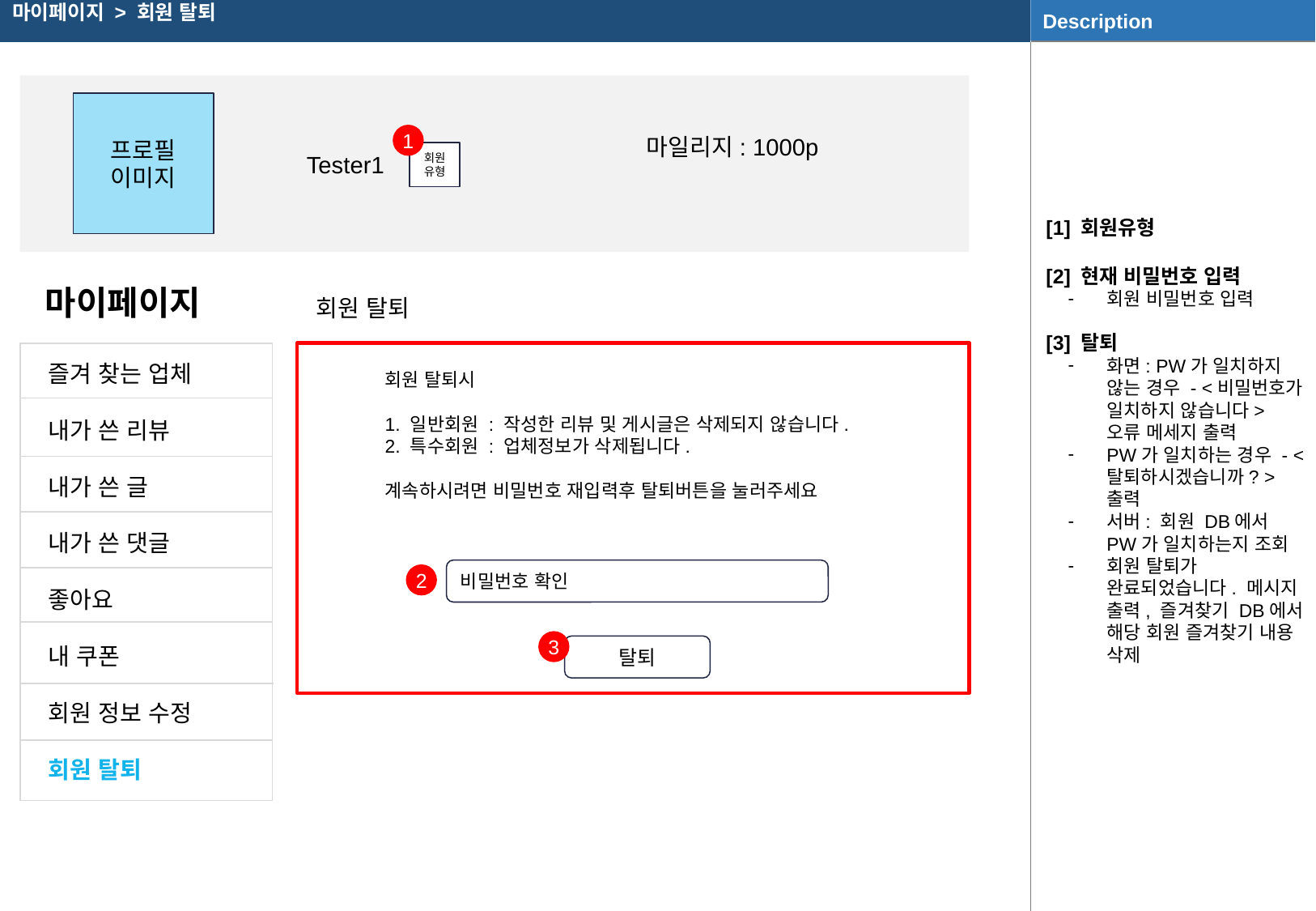

마이페이지 > 회원 탈퇴

프로필
이미지
마일리지: 1000p
1
Tester1
회원유형
[1] 회원유형

[2] 현재 비밀번호 입력
회원 비밀번호 입력

[3] 탈퇴
화면: PW가 일치하지 않는 경우 - <비밀번호가 일치하지 않습니다> 오류 메세지 출력
PW가 일치하는 경우 - <탈퇴하시겠습니까? > 출력
서버: 회원 DB에서 PW가 일치하는지 조회
회원 탈퇴가 완료되었습니다. 메시지 출력, 즐겨찾기 DB에서 해당 회원 즐겨찾기 내용 삭제

마이페이지
회원 탈퇴

즐겨 찾는 업체

내가 쓴 리뷰

내가 쓴 글

내가 쓴 댓글

좋아요

내 쿠폰

회원 정보 수정

회원 탈퇴
회원 탈퇴시

1. 일반회원 : 작성한 리뷰 및 게시글은 삭제되지 않습니다.
2. 특수회원 : 업체정보가 삭제됩니다.

계속하시려면 비밀번호 재입력후 탈퇴버튼을 눌러주세요
비밀번호 확인
2
3
탈퇴